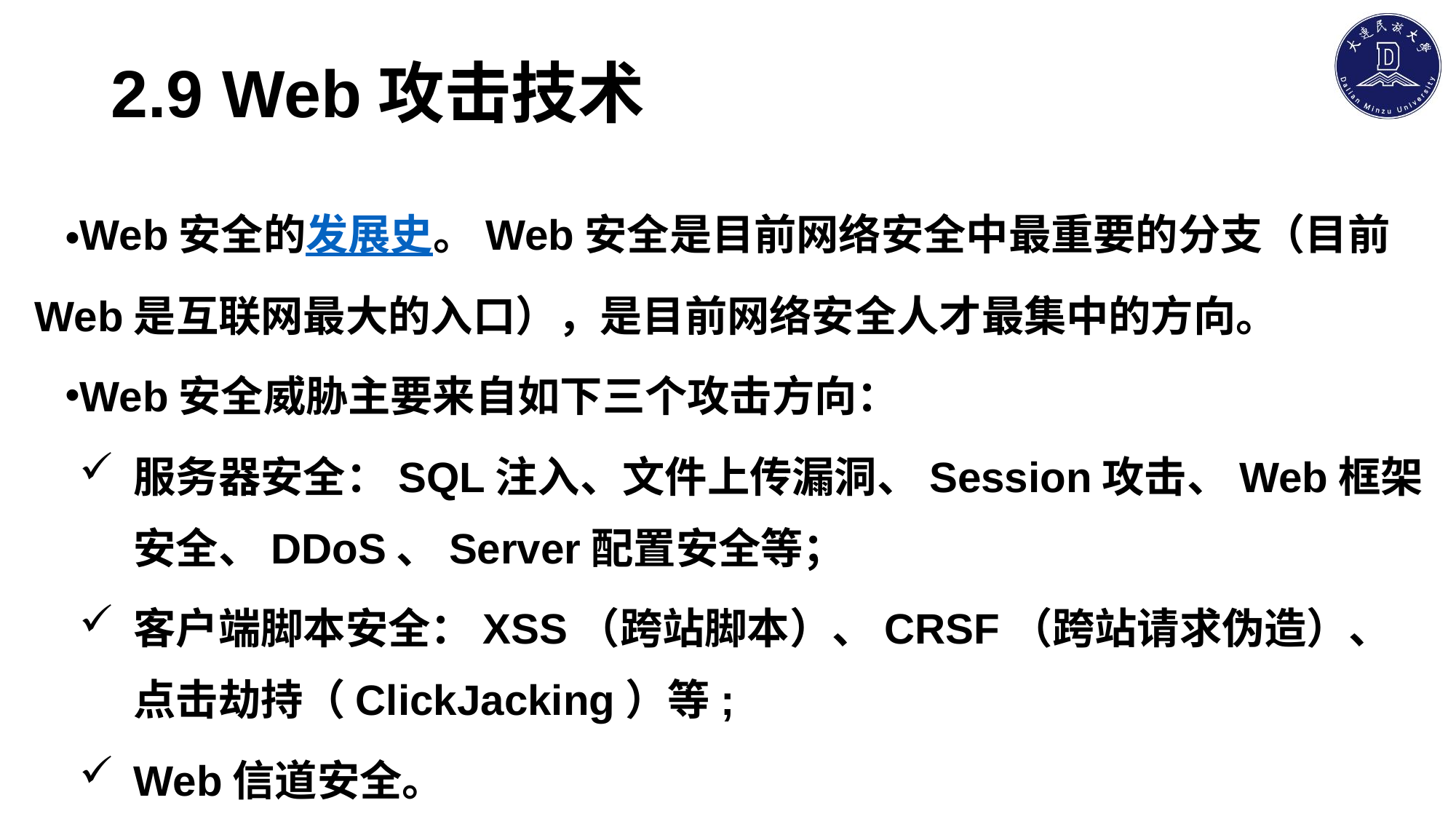

# 2.9 Web攻击技术
Web安全的发展史。Web安全是目前网络安全中最重要的分支（目前Web是互联网最大的入口），是目前网络安全人才最集中的方向。
Web安全威胁主要来自如下三个攻击方向：
服务器安全：SQL注入、文件上传漏洞、Session攻击、Web框架安全、DDoS、Server配置安全等；
客户端脚本安全：XSS（跨站脚本）、CRSF（跨站请求伪造）、点击劫持（ClickJacking）等;
Web信道安全。